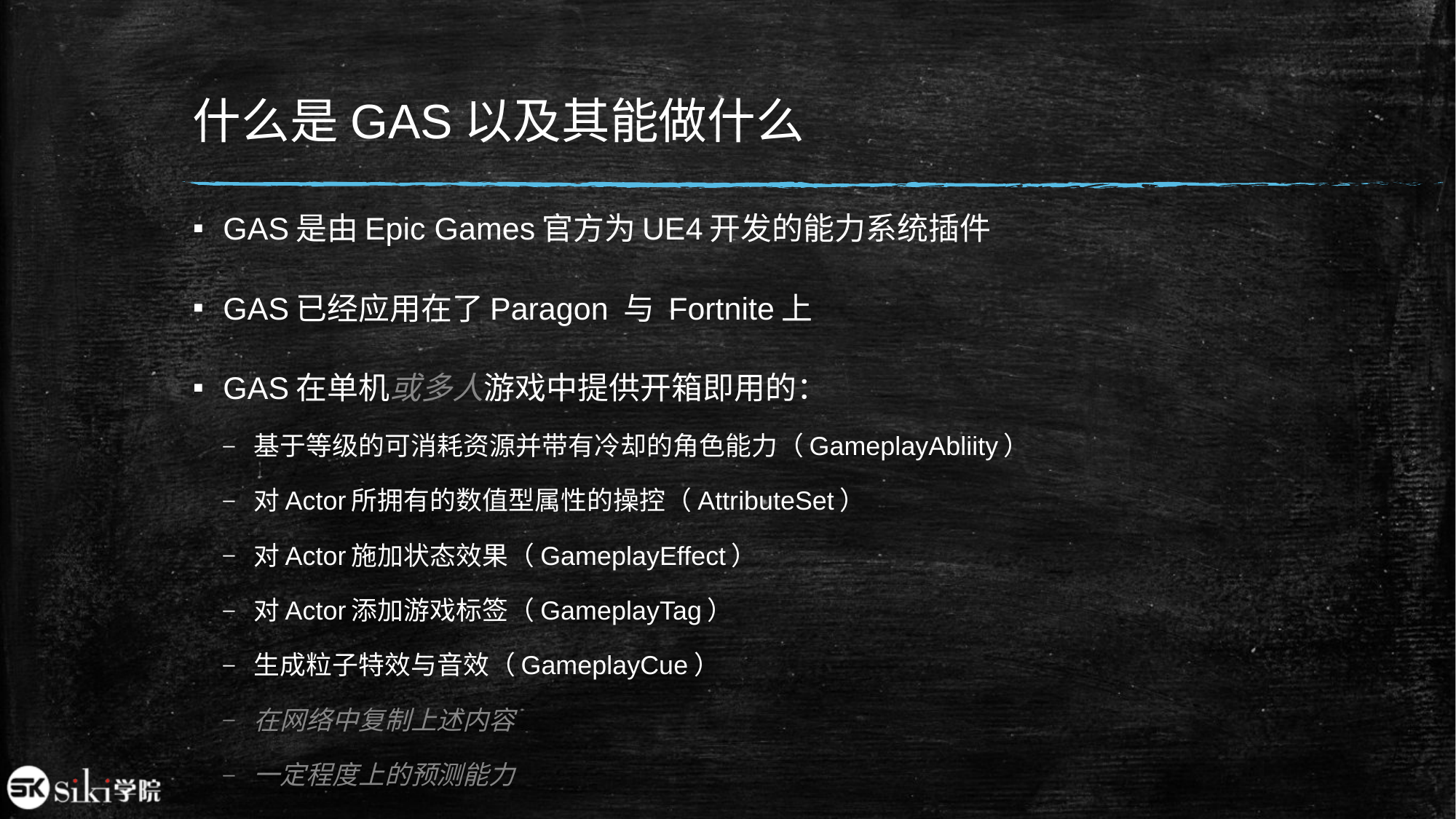

# 什么是GAS以及其能做什么
GAS是由Epic Games官方为UE4开发的能力系统插件
GAS已经应用在了Paragon 与 Fortnite上
GAS在单机或多人游戏中提供开箱即用的：
基于等级的可消耗资源并带有冷却的角色能力（GameplayAbliity）
对Actor所拥有的数值型属性的操控（AttributeSet）
对Actor施加状态效果（GameplayEffect）
对Actor添加游戏标签（GameplayTag）
生成粒子特效与音效（GameplayCue）
在网络中复制上述内容
一定程度上的预测能力